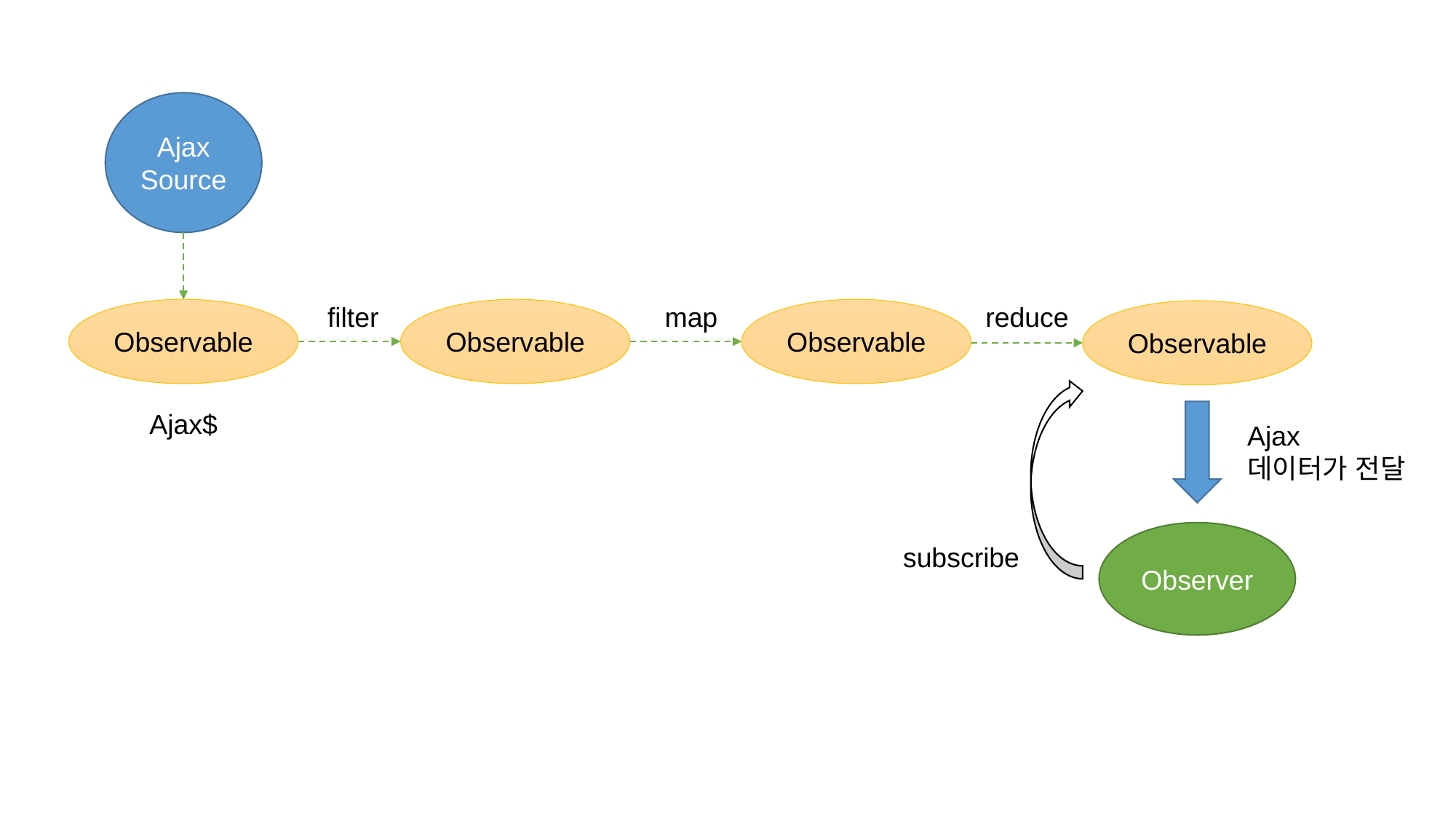

Ajax
Source
filter
map
reduce
Observable
Observable
Observable
Observable
Ajax$

Ajax
데이터가 전달

Observer
subscribe